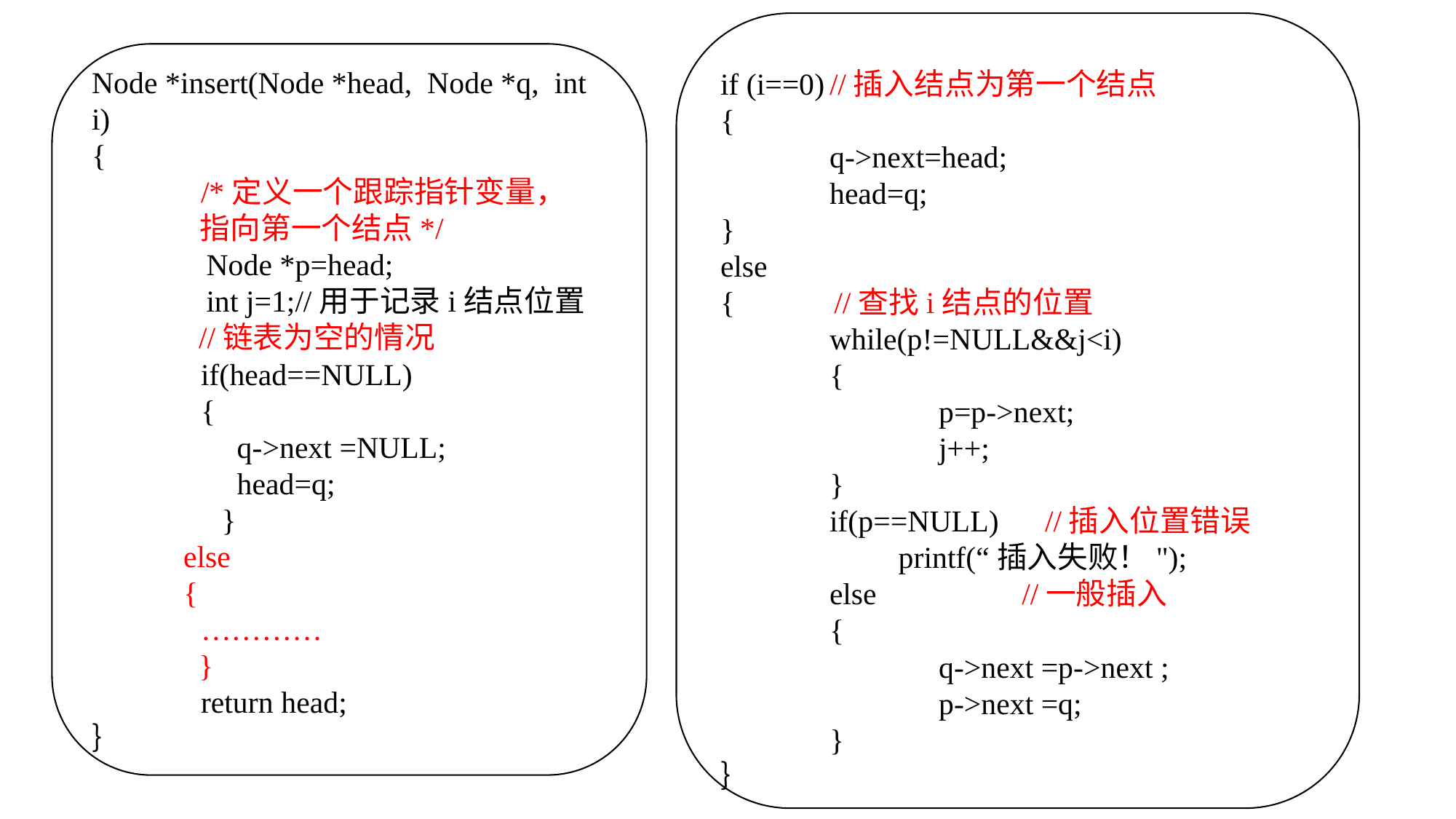

if (i==0)	//插入结点为第一个结点
{
	q->next=head;
	head=q;
}
else
{             //查找i结点的位置
	while(p!=NULL&&j<i)
	{
		p=p->next;
		j++;
	}
	if(p==NULL)      //插入位置错误
	         printf(“插入失败！");
	else                   //一般插入
	{
		q->next =p->next ;
		p->next =q;
	}
｝
Node *insert(Node *head,  Node *q,  int i)
{
	/*定义一个跟踪指针变量，
               指向第一个结点*/
               Node *p=head;
               int j=1;//用于记录i结点位置
              //链表为空的情况
	if(head==NULL)
	{
                   q->next =NULL;
                   head=q;
                 }
            else
            {
    	…………
              }
	return head;
｝